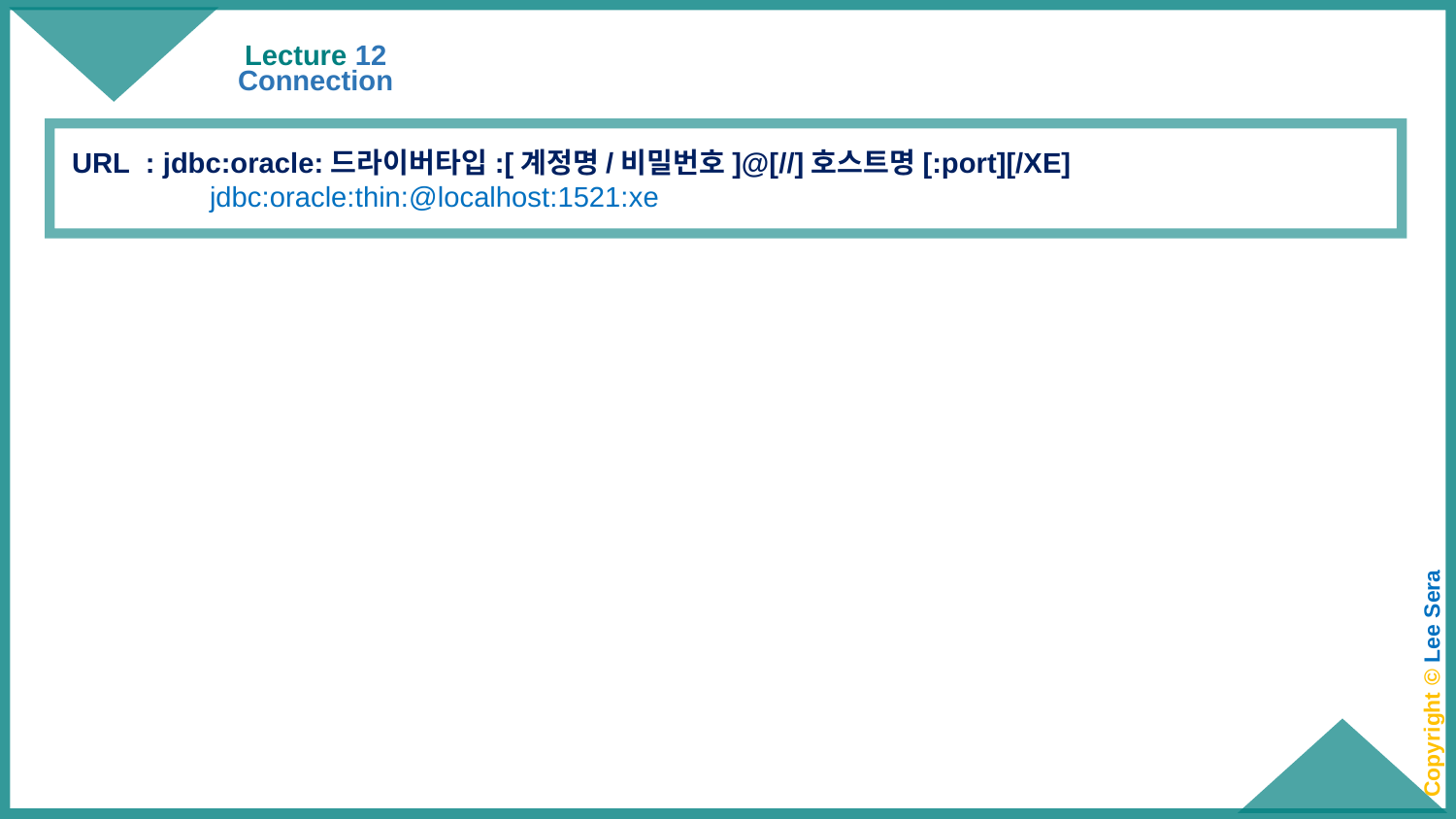

# Lecture 12
Connection
 URL  : jdbc:oracle:드라이버타입:[계정명/비밀번호]@[//]호스트명[:port][/XE]
	jdbc:oracle:thin:@localhost:1521:xe
Copyright © Lee Sera